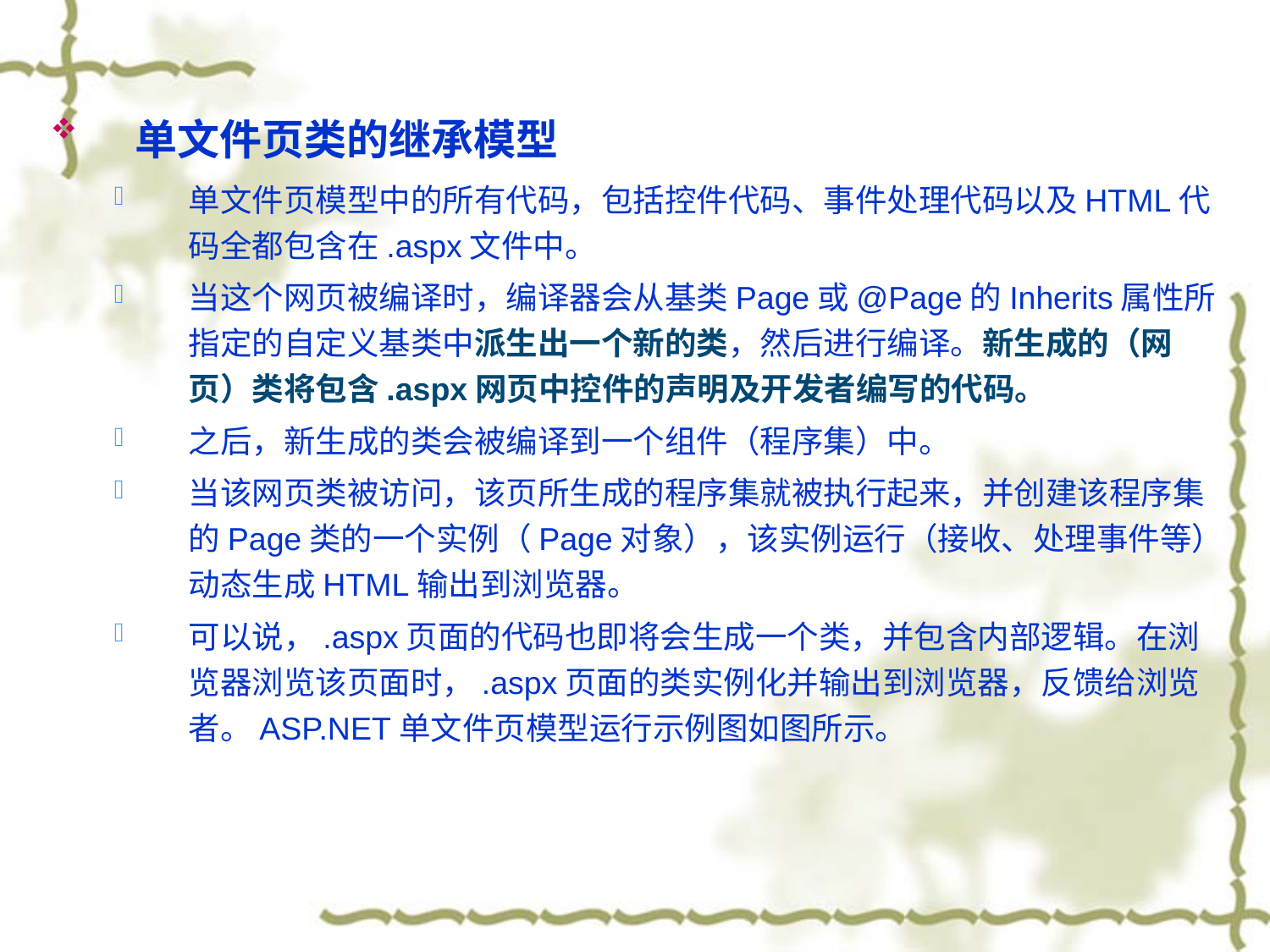

单文件页类的继承模型
单文件页模型中的所有代码，包括控件代码、事件处理代码以及HTML代码全都包含在.aspx文件中。
当这个网页被编译时，编译器会从基类Page或@Page的Inherits属性所指定的自定义基类中派生出一个新的类，然后进行编译。新生成的（网页）类将包含.aspx网页中控件的声明及开发者编写的代码。
之后，新生成的类会被编译到一个组件（程序集）中。
当该网页类被访问，该页所生成的程序集就被执行起来，并创建该程序集的Page类的一个实例（Page对象），该实例运行（接收、处理事件等）动态生成HTML输出到浏览器。
可以说，.aspx页面的代码也即将会生成一个类，并包含内部逻辑。在浏览器浏览该页面时，.aspx页面的类实例化并输出到浏览器，反馈给浏览者。ASP.NET单文件页模型运行示例图如图所示。